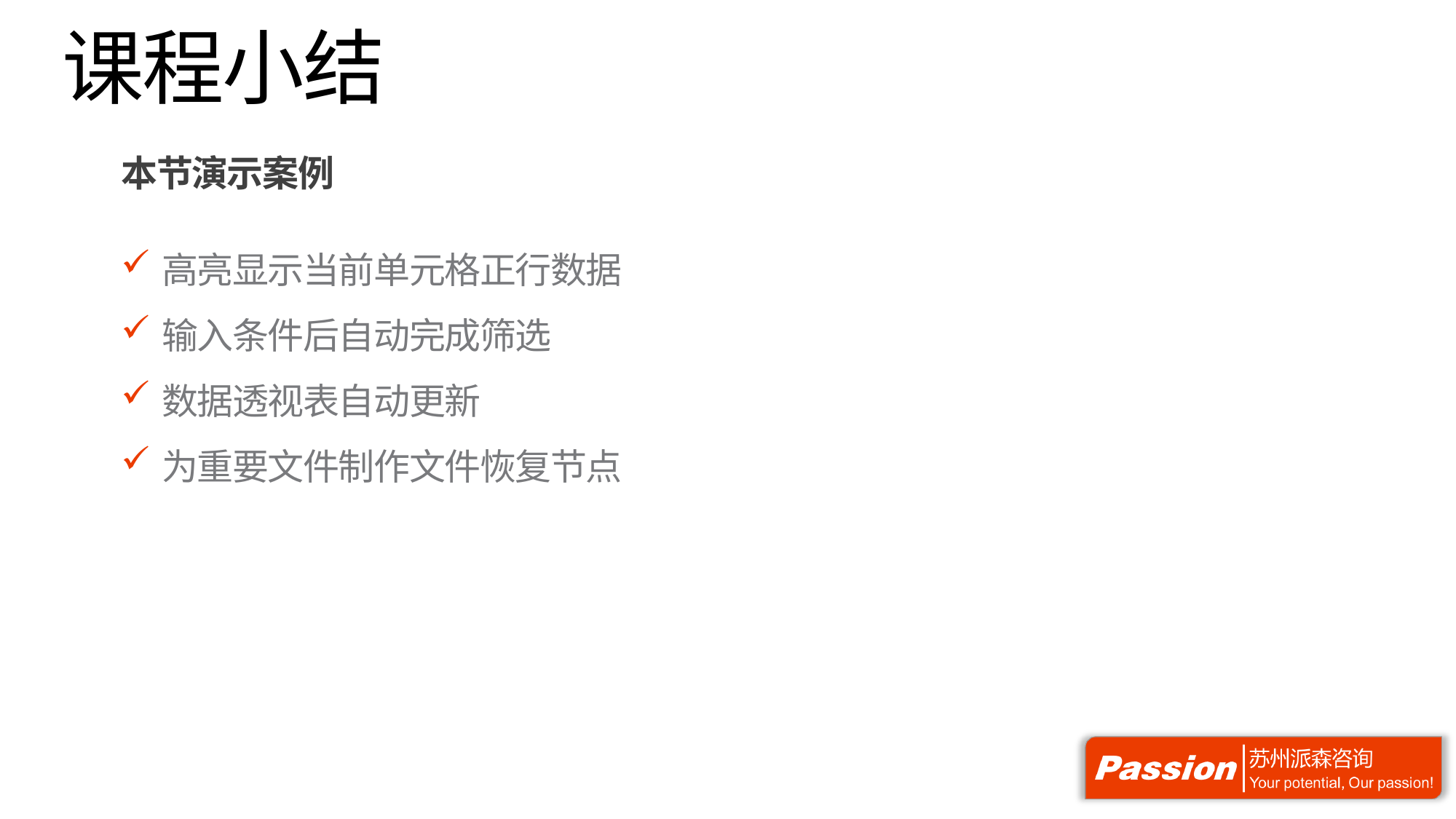

# 课程小结
本节演示案例
高亮显示当前单元格正行数据
输入条件后自动完成筛选
数据透视表自动更新
为重要文件制作文件恢复节点